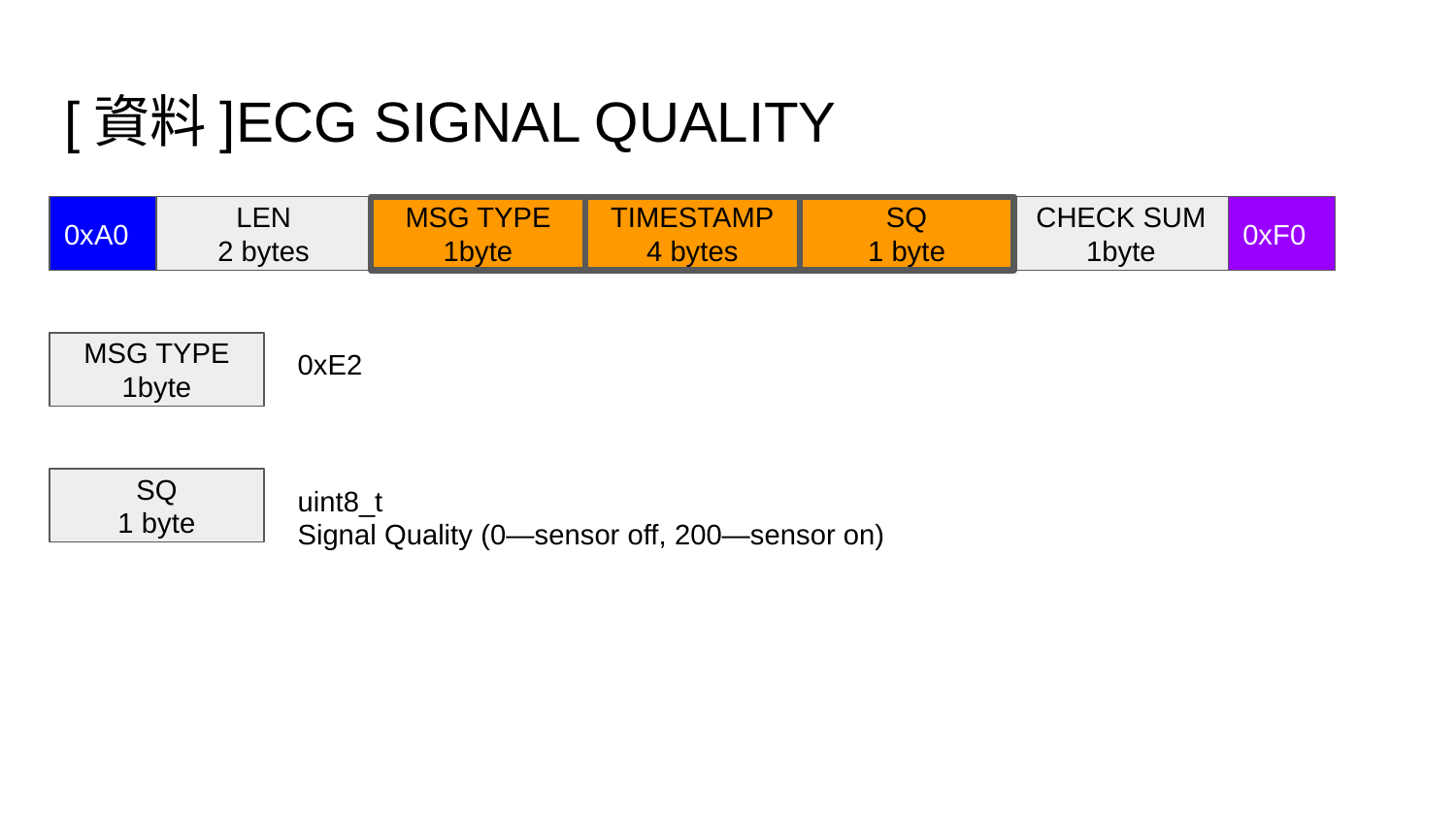

# [資料]ECG SIGNAL QUALITY
0xA0
LEN
2 bytes
MSG TYPE
1byte
TIMESTAMP
4 bytes
SQ
1 byte
CHECK SUM
1byte
0xF0
MSG TYPE
1byte
0xE2
SQ
1 byte
uint8_t
Signal Quality (0—sensor off, 200—sensor on)